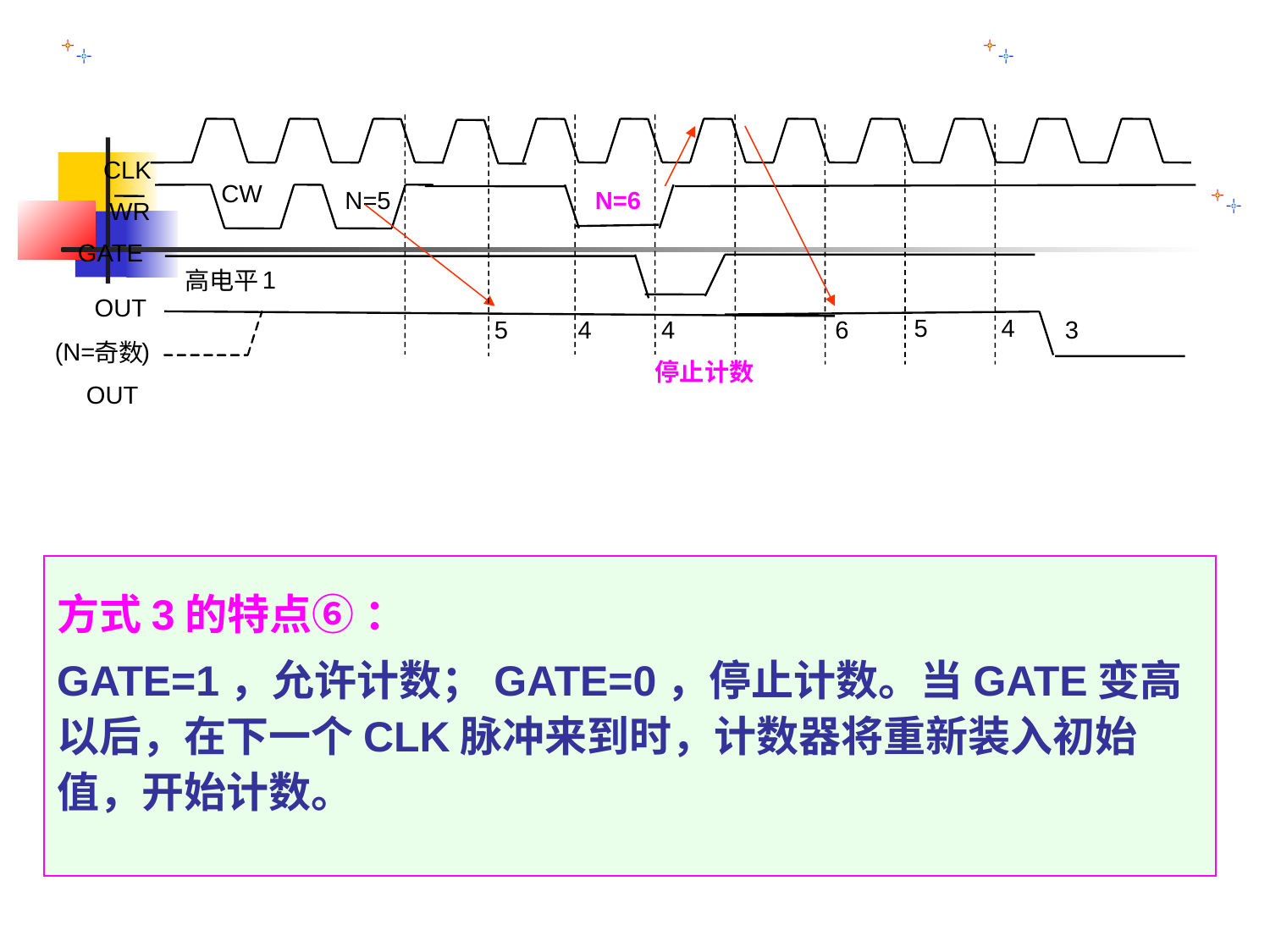

CLK

CW

N=6

N=5

WR

GATE

1
高电平
OUT

5
4
5
4
4
6
3
(N=
)
奇数

停止计数

OUT
方式3的特点⑥ ：
GATE=1，允许计数；GATE=0，停止计数。当GATE变高以后，在下一个CLK脉冲来到时，计数器将重新装入初始值，开始计数。